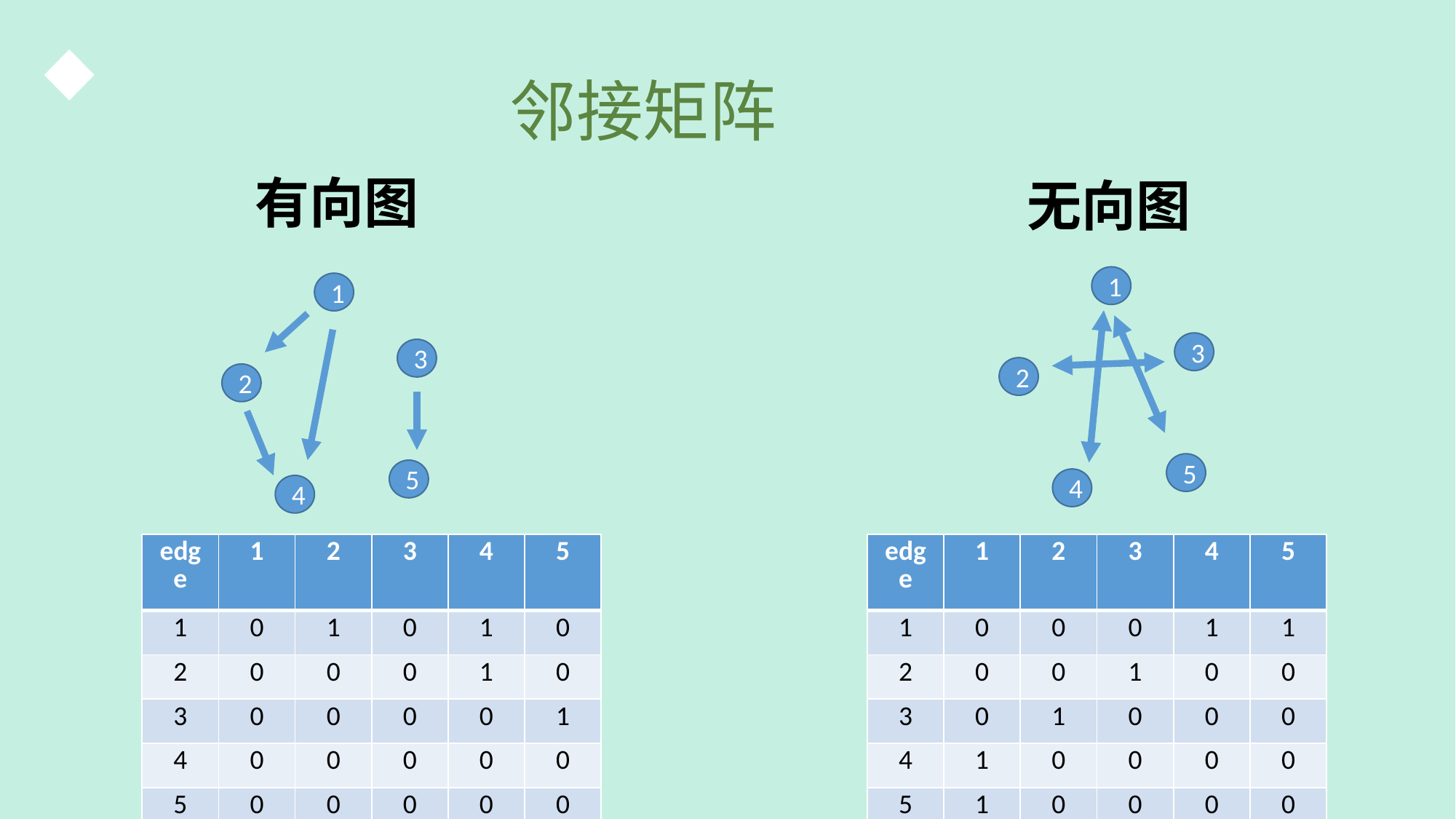

邻接矩阵
有向图
无向图
1
1
3
3
2
2
5
5
4
4
| edge | 1 | 2 | 3 | 4 | 5 |
| --- | --- | --- | --- | --- | --- |
| 1 | 0 | 1 | 0 | 1 | 0 |
| 2 | 0 | 0 | 0 | 1 | 0 |
| 3 | 0 | 0 | 0 | 0 | 1 |
| 4 | 0 | 0 | 0 | 0 | 0 |
| 5 | 0 | 0 | 0 | 0 | 0 |
| edge | 1 | 2 | 3 | 4 | 5 |
| --- | --- | --- | --- | --- | --- |
| 1 | 0 | 0 | 0 | 1 | 1 |
| 2 | 0 | 0 | 1 | 0 | 0 |
| 3 | 0 | 1 | 0 | 0 | 0 |
| 4 | 1 | 0 | 0 | 0 | 0 |
| 5 | 1 | 0 | 0 | 0 | 0 |